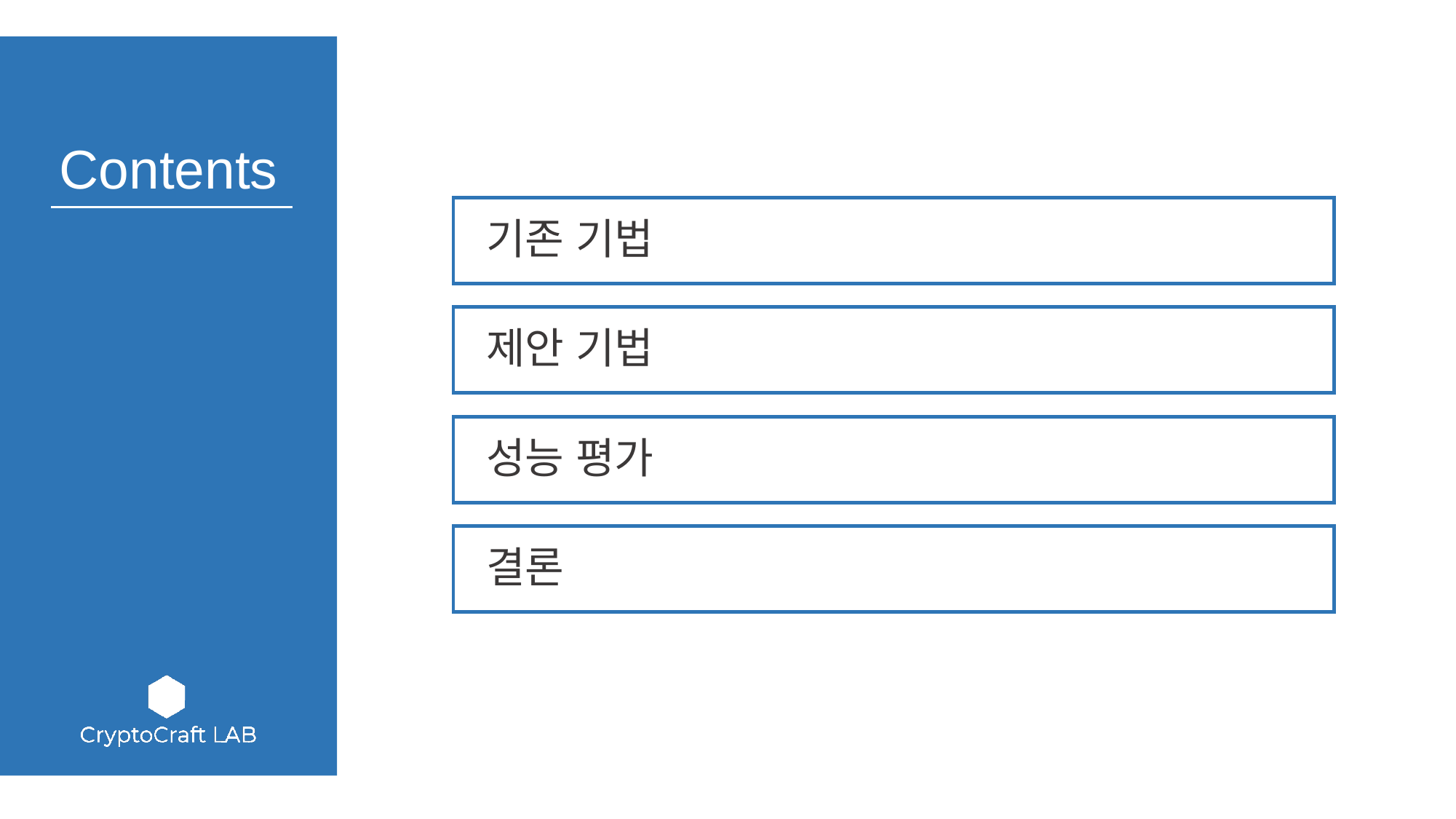

기존 기법
 제안 기법
 성능 평가
 결론